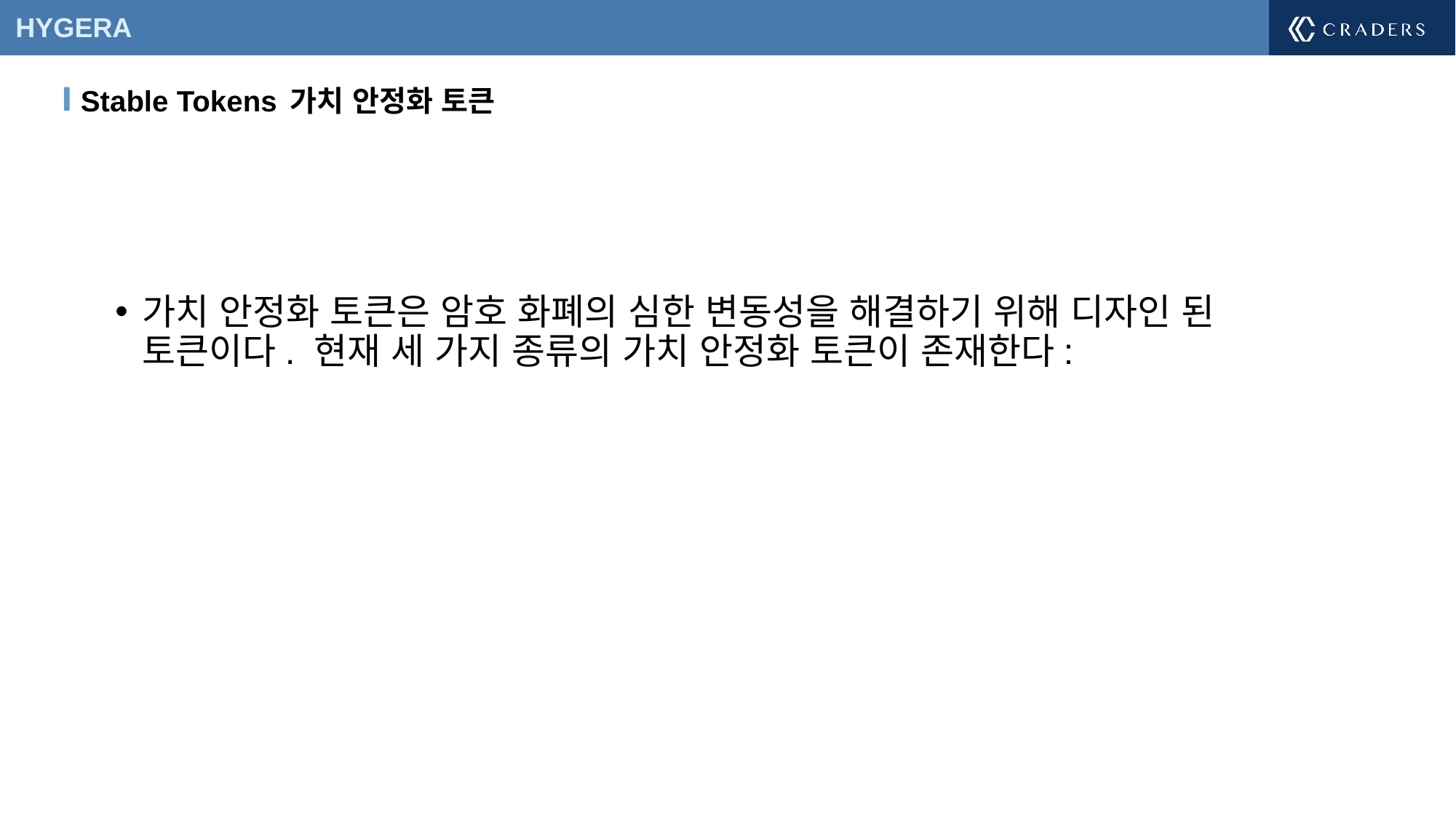

Stable Tokens 가치 안정화 토큰
가치 안정화 토큰은 암호 화폐의 심한 변동성을 해결하기 위해 디자인 된 토큰이다. 현재 세 가지 종류의 가치 안정화 토큰이 존재한다: